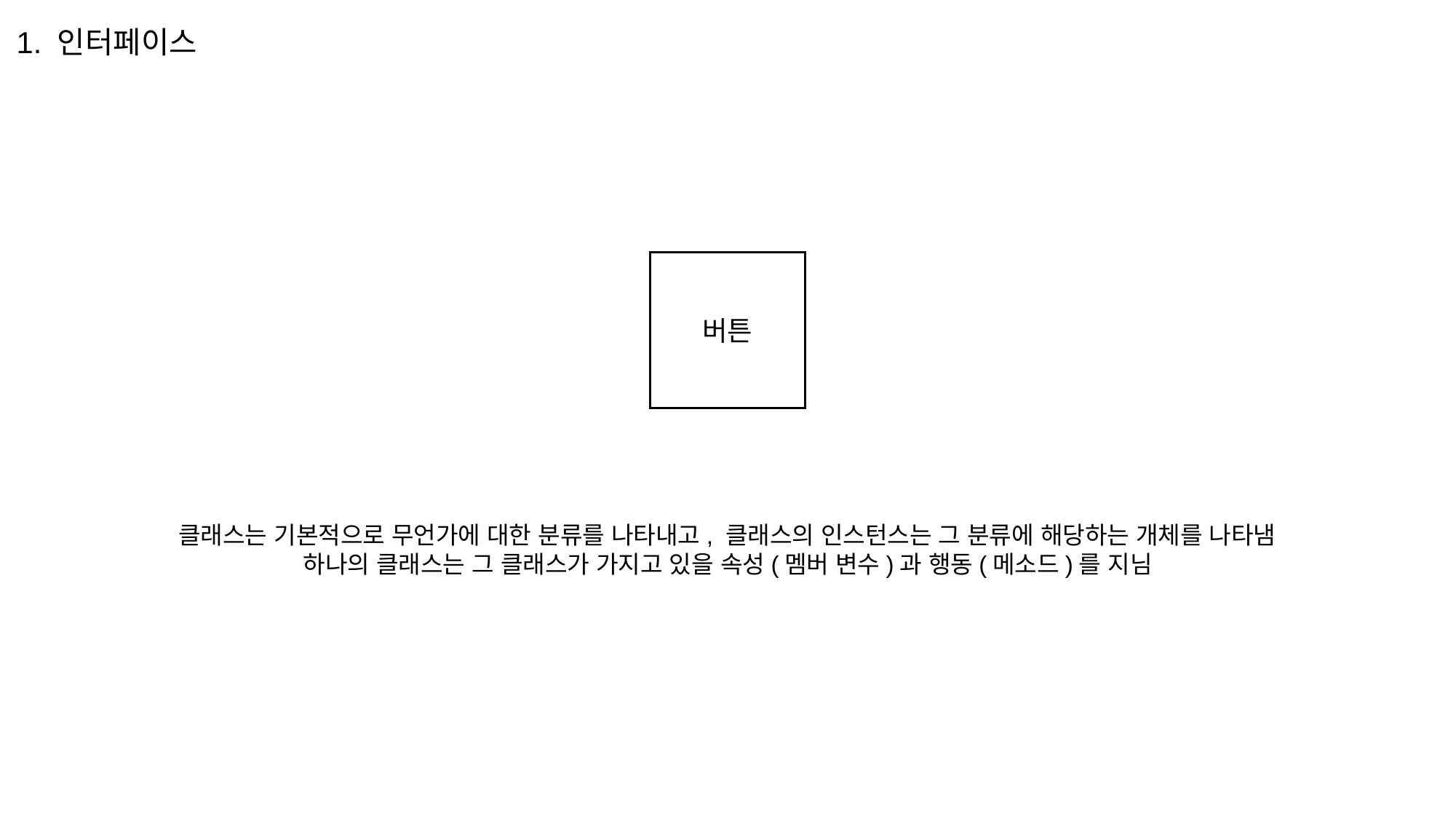

1. 인터페이스
버튼
클래스는 기본적으로 무언가에 대한 분류를 나타내고, 클래스의 인스턴스는 그 분류에 해당하는 개체를 나타냄
하나의 클래스는 그 클래스가 가지고 있을 속성(멤버 변수)과 행동(메소드)를 지님